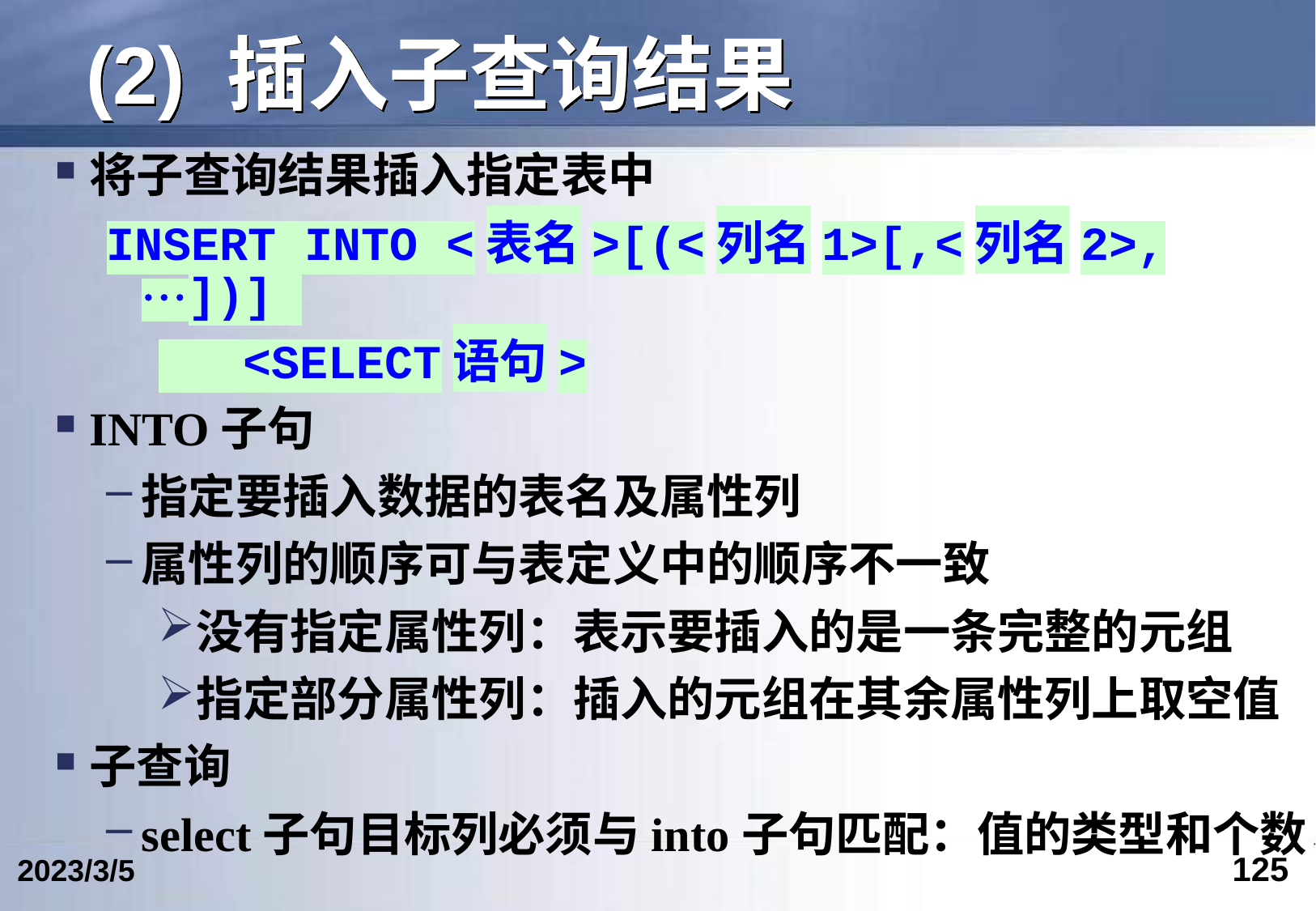

# (2) 插入子查询结果
将子查询结果插入指定表中
INSERT INTO <表名>[(<列名1>[,<列名2>, …])]
   <SELECT语句>
INTO子句
指定要插入数据的表名及属性列
属性列的顺序可与表定义中的顺序不一致
没有指定属性列：表示要插入的是一条完整的元组
指定部分属性列：插入的元组在其余属性列上取空值
子查询
select子句目标列必须与into子句匹配：值的类型和个数
125
2023/3/5